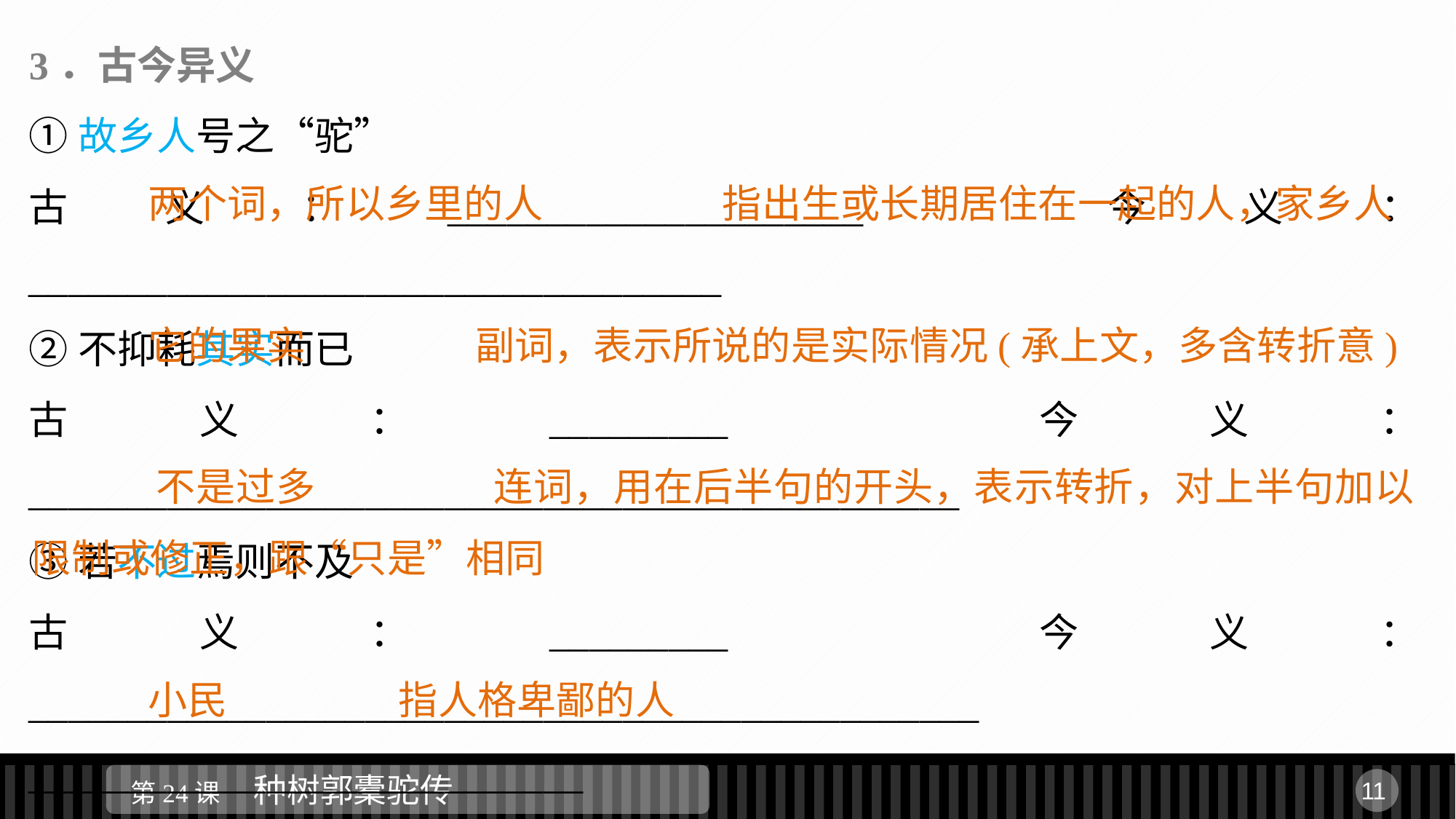

3．古今异义
①故乡人号之“驼”
古义：_____________________　今义：___________________________________
②不抑耗其实而已
古义：_________　今义：_______________________________________________
③若不过焉则不及
古义：_________　今义：________________________________________________
____________________________
④吾小人辍飧饔以劳吏者
古义：_____　今义：________________
            两个词，所以乡里的人		    指出生或长期居住在一起的人，家乡人

            它的果实	             副词，表示所说的是实际情况(承上文，多含转折意)

            不是过多　	             连词，用在后半句的开头，表示转折，对上半句加以限制或修正，跟“只是”相同

            小民　	           指人格卑鄙的人